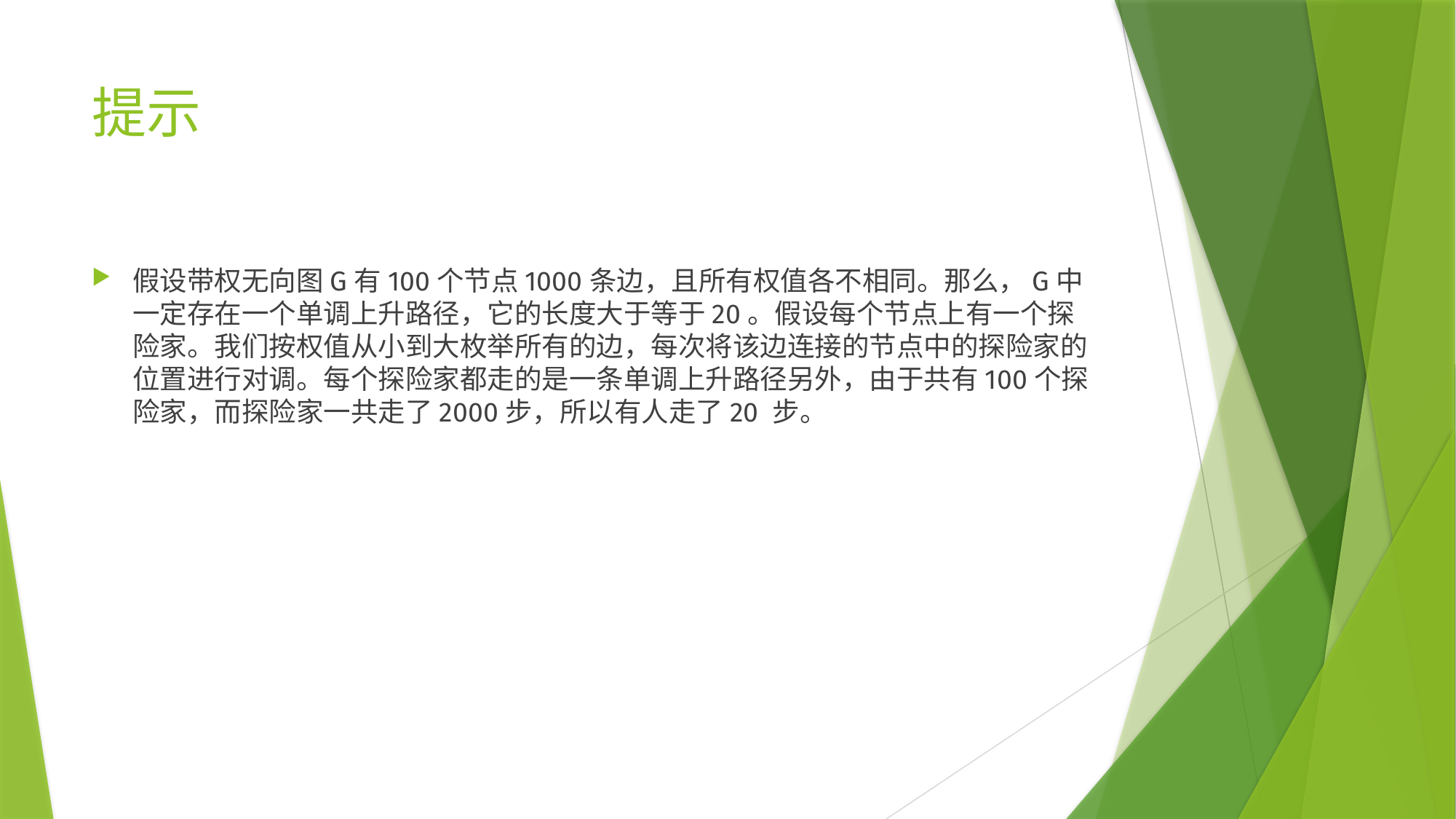

# 提示
假设带权无向图G有100个节点1000条边，且所有权值各不相同。那么，G中一定存在一个单调上升路径，它的长度大于等于20。假设每个节点上有一个探险家。我们按权值从小到大枚举所有的边，每次将该边连接的节点中的探险家的位置进行对调。每个探险家都走的是一条单调上升路径另外，由于共有100个探险家，而探险家一共走了2000步，所以有人走了20 步。